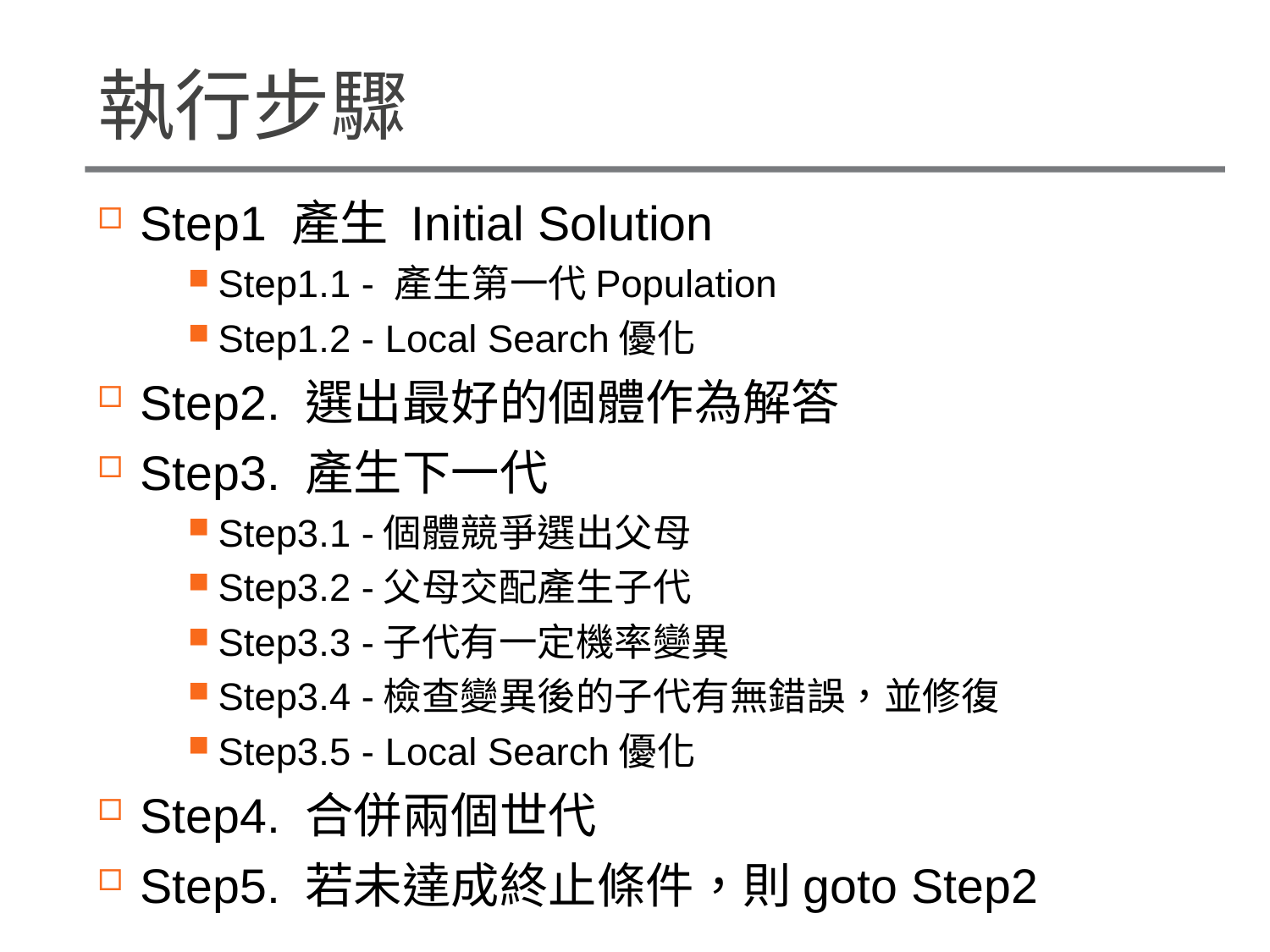

# 執行步驟
Step1 產生 Initial Solution
Step1.1 - 產生第一代Population
Step1.2 - Local Search優化
Step2. 選出最好的個體作為解答
Step3. 產生下一代
Step3.1 -個體競爭選出父母
Step3.2 -父母交配產生子代
Step3.3 -子代有一定機率變異
Step3.4 -檢查變異後的子代有無錯誤，並修復
Step3.5 - Local Search優化
Step4. 合併兩個世代
Step5. 若未達成終止條件，則goto Step2